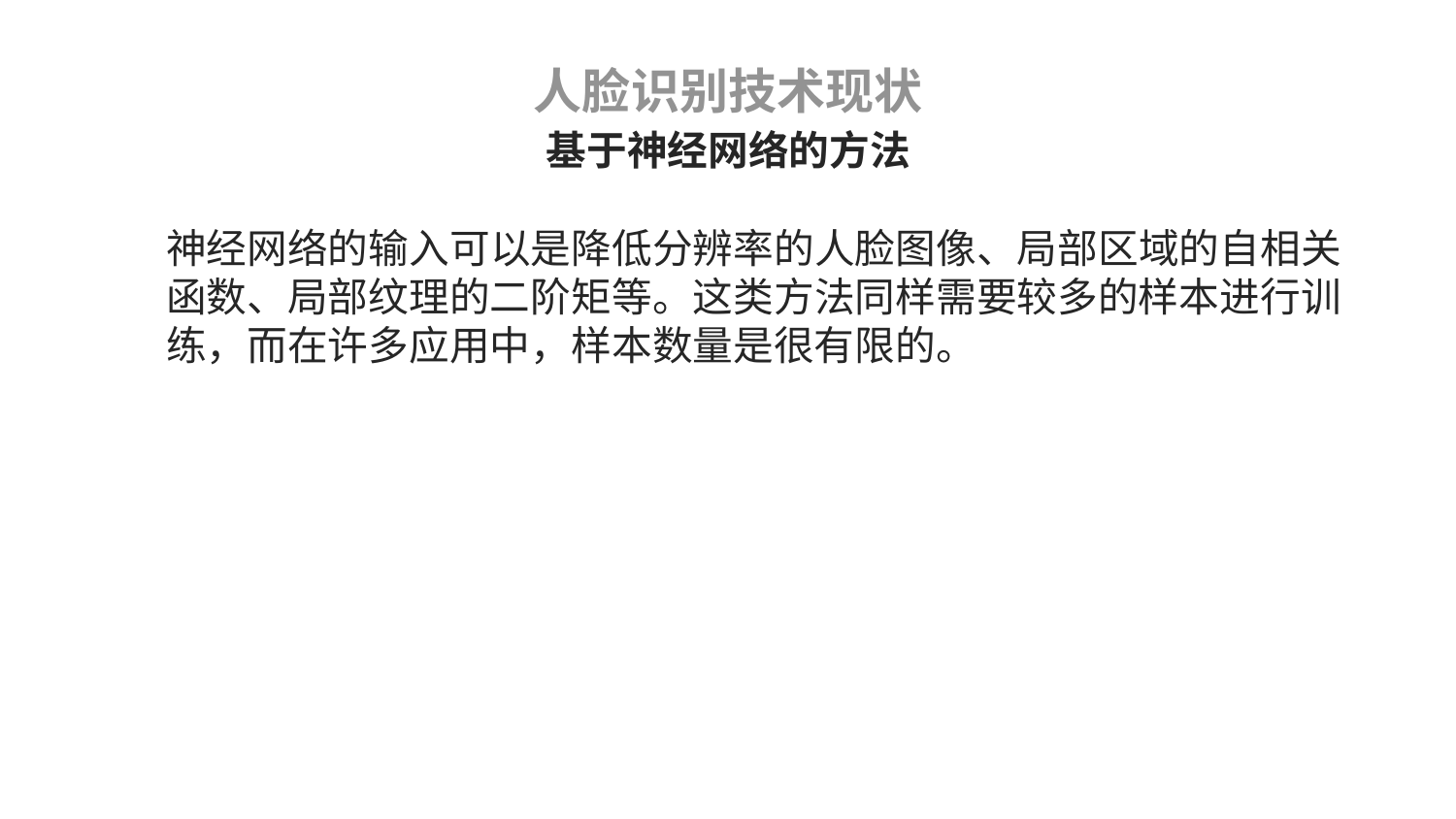

# 人脸识别技术现状
基于神经网络的方法
神经网络的输入可以是降低分辨率的人脸图像、局部区域的自相关函数、局部纹理的二阶矩等。这类方法同样需要较多的样本进行训练，而在许多应用中，样本数量是很有限的。